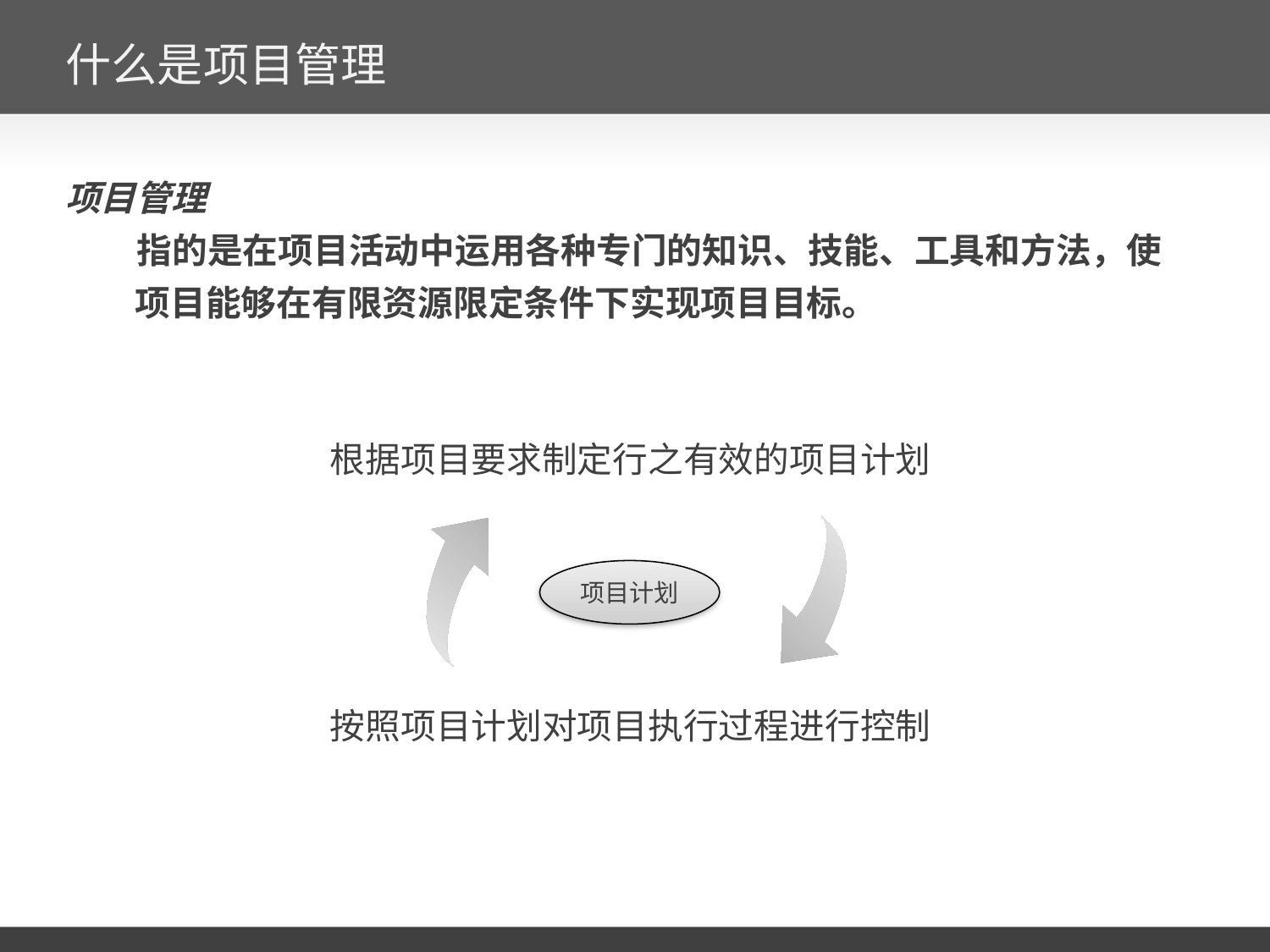

# 什么是项目管理
项目管理
指的是在项目活动中运用各种专门的知识、技能、工具和方法，使项目能够在有限资源限定条件下实现项目目标。
根据项目要求制定行之有效的项目计划

项目计划
按照项目计划对项目执行过程进行控制